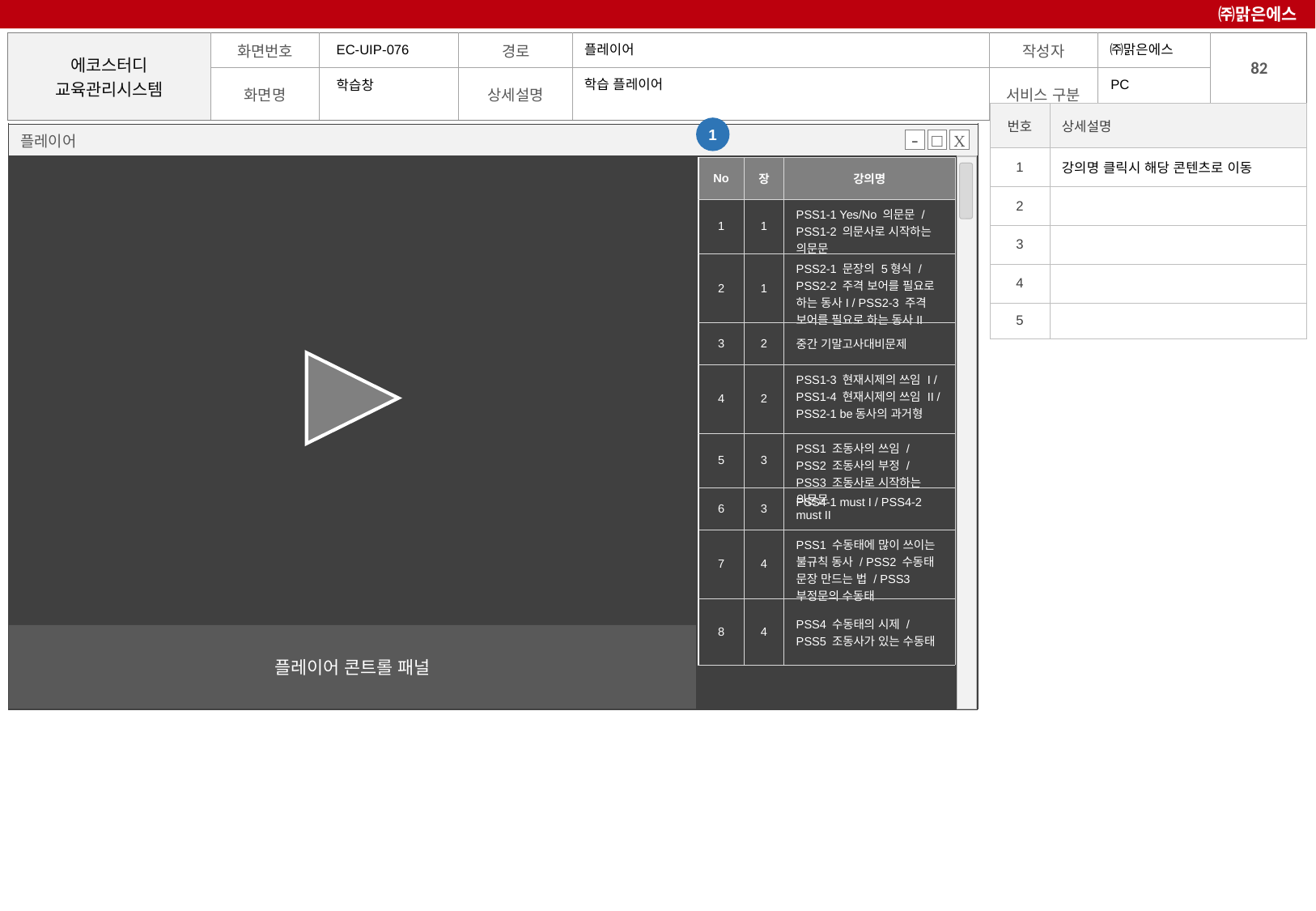

㈜맑은에스
플레이어
EC-UIP-076
PC
학습 플레이어
학습창
| 번호 | 상세설명 |
| --- | --- |
| 1 | 강의명 클릭시 해당 콘텐츠로 이동 |
| 2 |  |
| 3 |  |
| 4 |  |
| 5 |  |
1

| No | 장 | 강의명 |
| --- | --- | --- |
| 1 | 1 | PSS1-1 Yes/No 의문문 / PSS1-2 의문사로 시작하는 의문문 |
| 2 | 1 | PSS2-1 문장의 5형식 / PSS2-2 주격 보어를 필요로 하는 동사I / PSS2-3 주격 보어를 필요로 하는 동사II |
| 3 | 2 | 중간 기말고사대비문제 |
| 4 | 2 | PSS1-3 현재시제의 쓰임 I / PSS1-4 현재시제의 쓰임 II / PSS2-1 be동사의 과거형 |
| 5 | 3 | PSS1 조동사의 쓰임 / PSS2 조동사의 부정 / PSS3 조동사로 시작하는 의문문 |
| 6 | 3 | PSS4-1 must I / PSS4-2 must II |
| 7 | 4 | PSS1 수동태에 많이 쓰이는 불규칙 동사 / PSS2 수동태 문장 만드는 법 / PSS3 부정문의 수동태 |
| 8 | 4 | PSS4 수동태의 시제 / PSS5 조동사가 있는 수동태 |

플레이어 콘트롤 패널